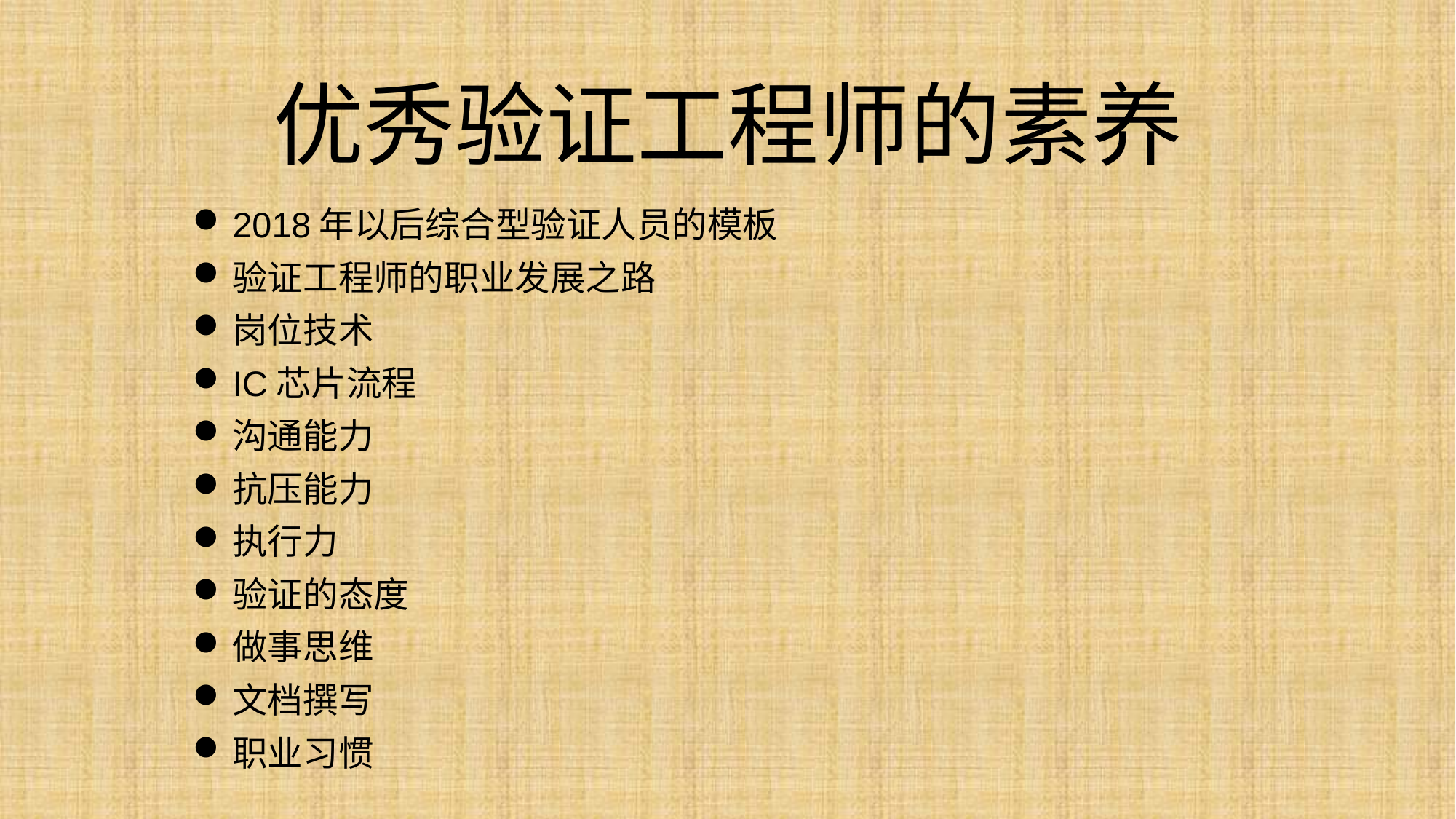

# 优秀验证工程师的素养
2018年以后综合型验证人员的模板
验证工程师的职业发展之路
岗位技术
IC芯片流程
沟通能力
抗压能力
执行力
验证的态度
做事思维
文档撰写
职业习惯